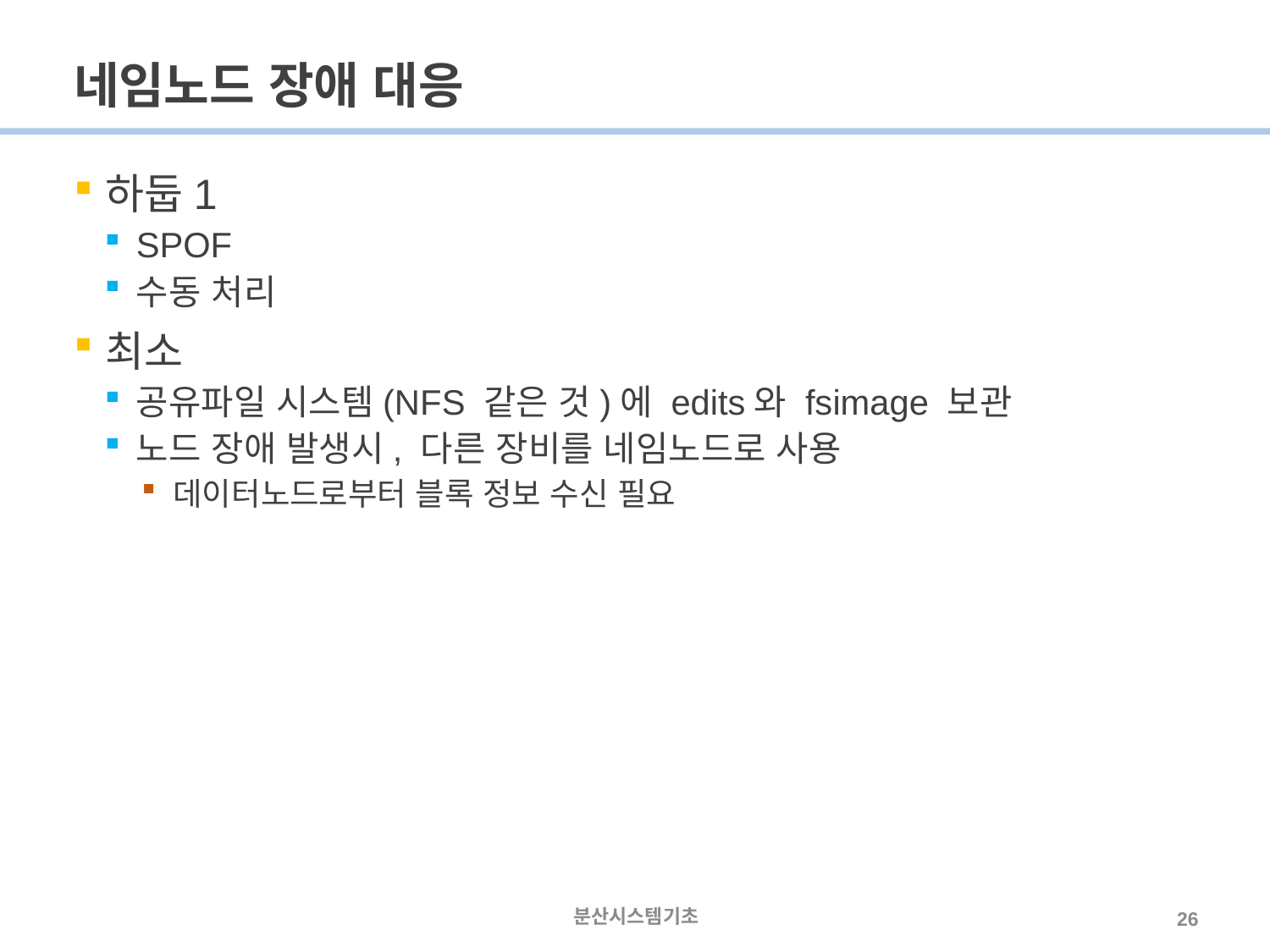

# 네임노드 장애 대응
하둡1
SPOF
수동 처리
최소
공유파일 시스템(NFS 같은 것)에 edits와 fsimage 보관
노드 장애 발생시, 다른 장비를 네임노드로 사용
데이터노드로부터 블록 정보 수신 필요
분산시스템기초
26